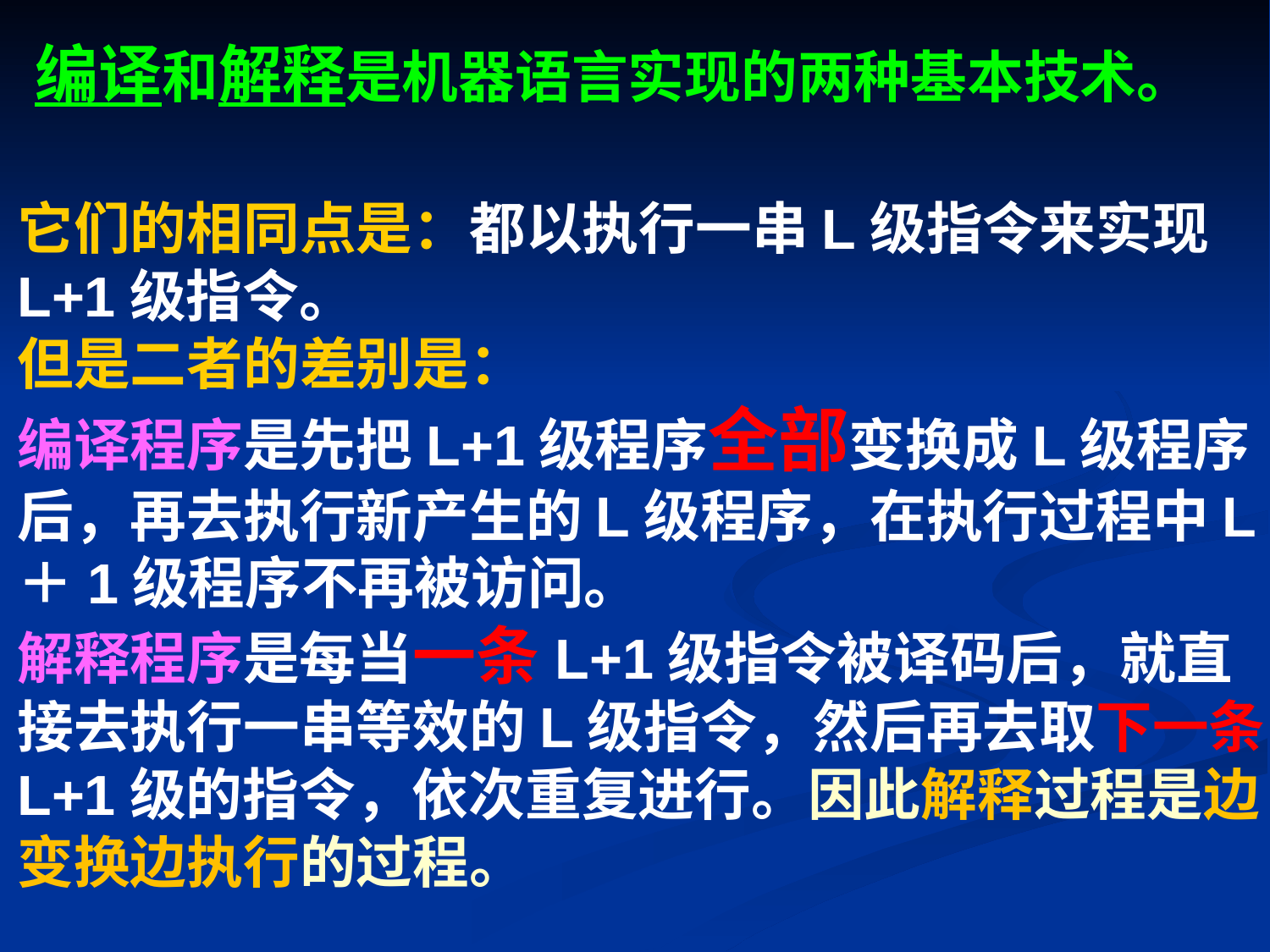

编译和解释是机器语言实现的两种基本技术。

它们的相同点是：都以执行一串L级指令来实现L+1级指令。
但是二者的差别是：
编译程序是先把L+1级程序全部变换成L级程序后，再去执行新产生的L级程序，在执行过程中L＋1级程序不再被访问。
解释程序是每当一条L+1级指令被译码后，就直接去执行一串等效的L级指令，然后再去取下一条L+1级的指令，依次重复进行。因此解释过程是边变换边执行的过程。
19